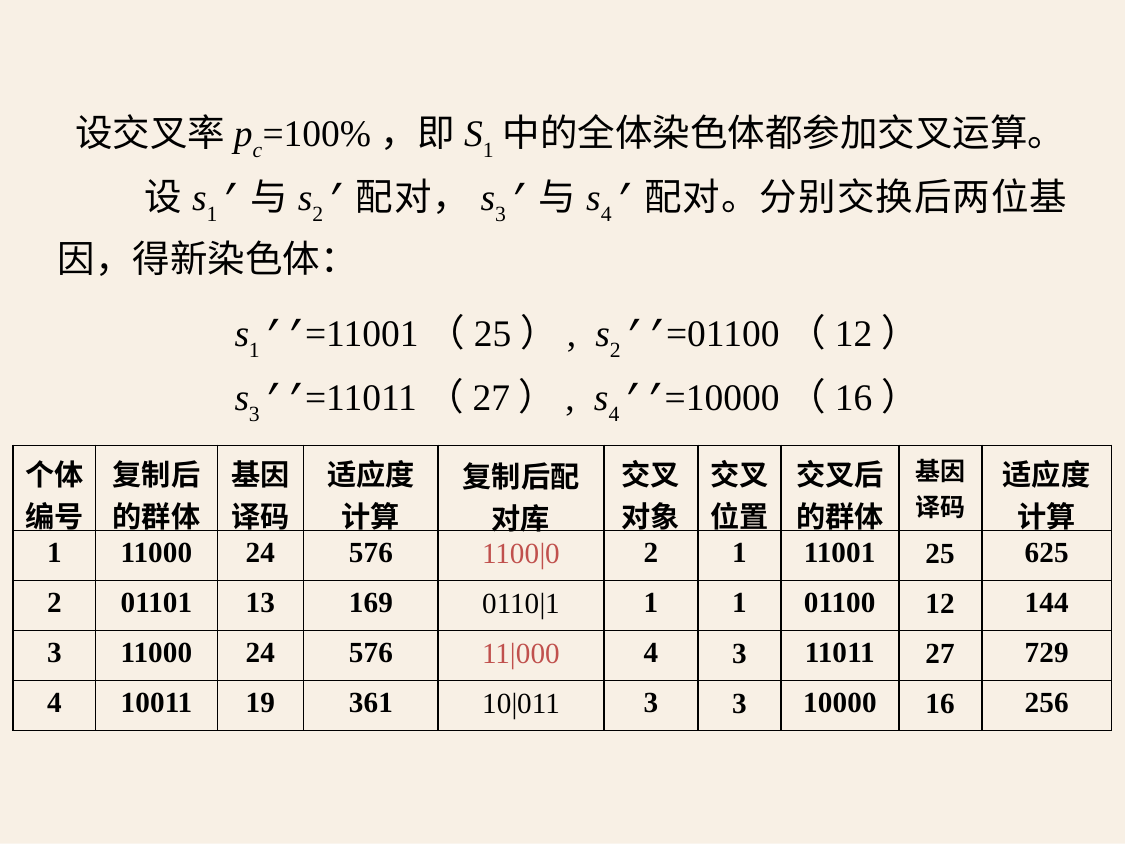

设交叉率pc=100%，即S1中的全体染色体都参加交叉运算。
        设s1’与s2’配对，s3’与s4’配对。分别交换后两位基因，得新染色体：
   s1’’=11001（25）,  s2’’=01100（12）
   s3’’=11011（27）,  s4’’=10000（16）

| 个体编号 | 复制后的群体 | 基因译码 | 适应度计算 | 复制后配对库 | 交叉对象 | 交叉位置 | 交叉后的群体 | 基因译码 | 适应度计算 |
| --- | --- | --- | --- | --- | --- | --- | --- | --- | --- |
| 1 | 11000 | 24 | 576 | 1100|0 | 2 | 1 | 11001 | 25 | 625 |
| 2 | 01101 | 13 | 169 | 0110|1 | 1 | 1 | 01100 | 12 | 144 |
| 3 | 11000 | 24 | 576 | 11|000 | 4 | 3 | 11011 | 27 | 729 |
| 4 | 10011 | 19 | 361 | 10|011 | 3 | 3 | 10000 | 16 | 256 |